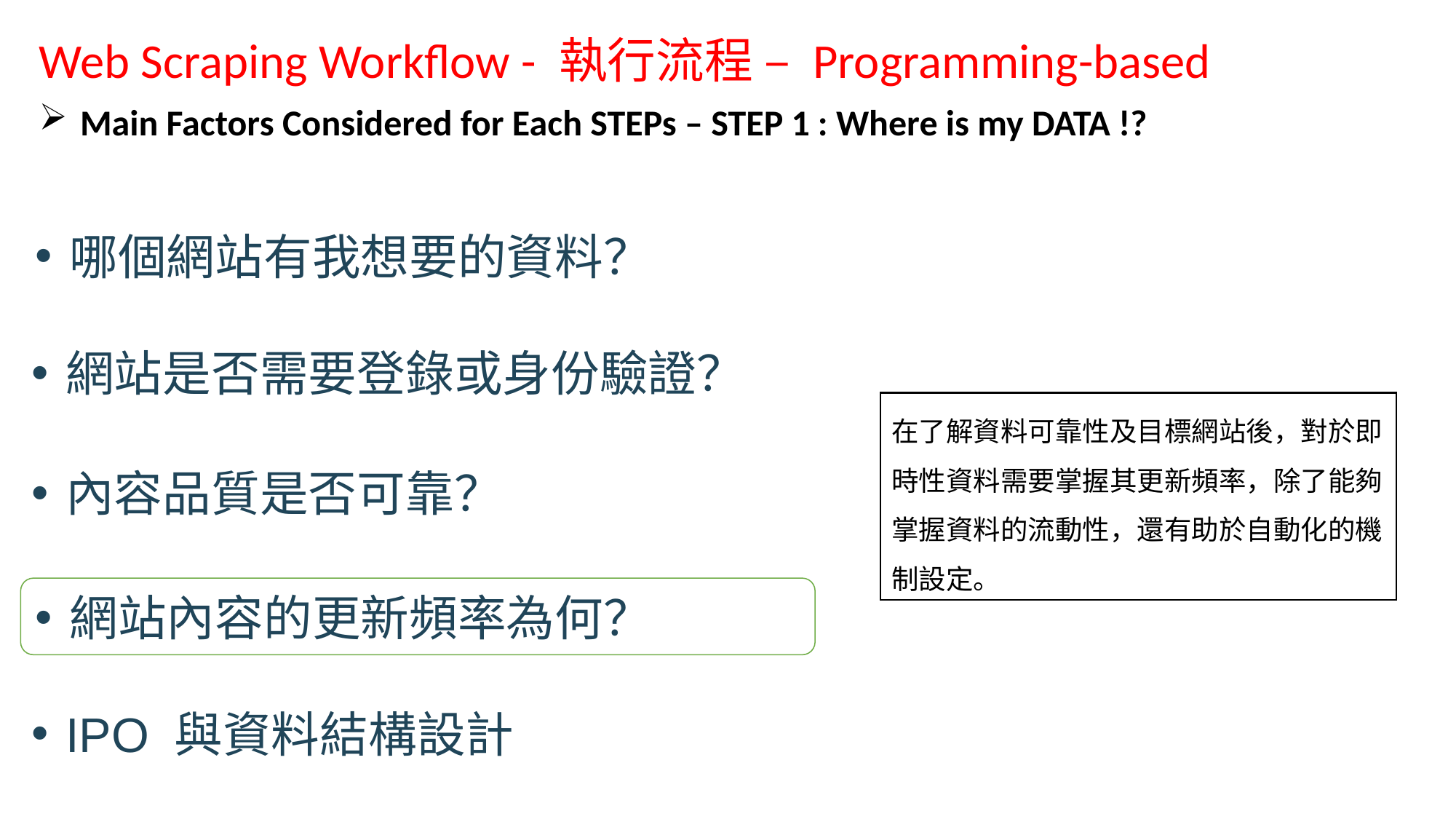

Web Scraping Workflow - 執行流程 – Programming-based
Main Factors Considered for Each STEPs – STEP 1 : Where is my DATA !?
哪個網站有我想要的資料？
在了解資料可靠性及目標網站後，對於即時性資料需要掌握其更新頻率，除了能夠掌握資料的流動性，還有助於自動化的機制設定。
網站是否需要登錄或身份驗證？
內容品質是否可靠？
網站內容的更新頻率為何？
IPO 與資料結構設計